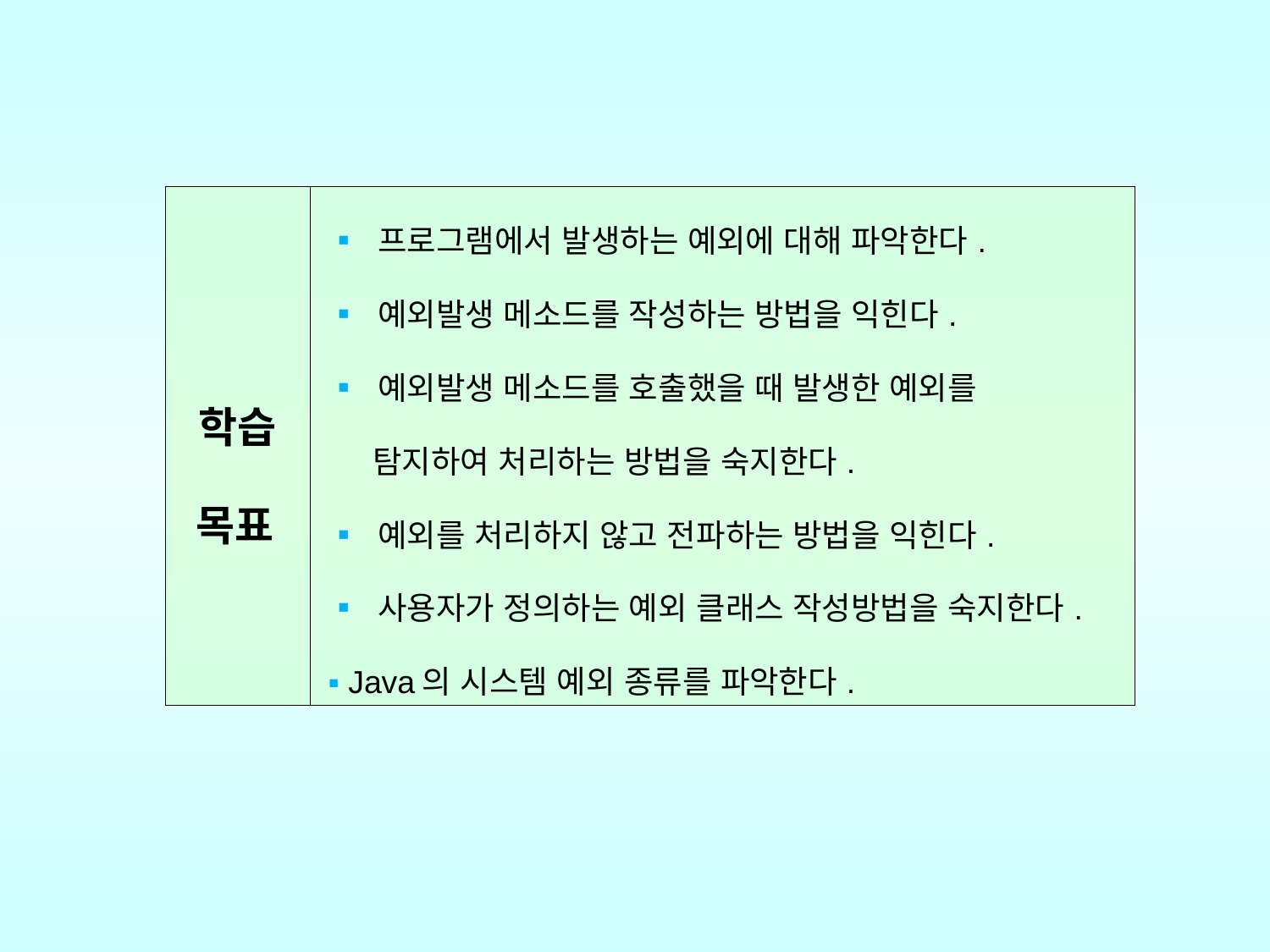

| 학습 목표 | ▪ 프로그램에서 발생하는 예외에 대해 파악한다. ▪ 예외발생 메소드를 작성하는 방법을 익힌다. ▪ 예외발생 메소드를 호출했을 때 발생한 예외를 탐지하여 처리하는 방법을 숙지한다. ▪ 예외를 처리하지 않고 전파하는 방법을 익힌다. ▪ 사용자가 정의하는 예외 클래스 작성방법을 숙지한다. ▪ Java의 시스템 예외 종류를 파악한다. |
| --- | --- |